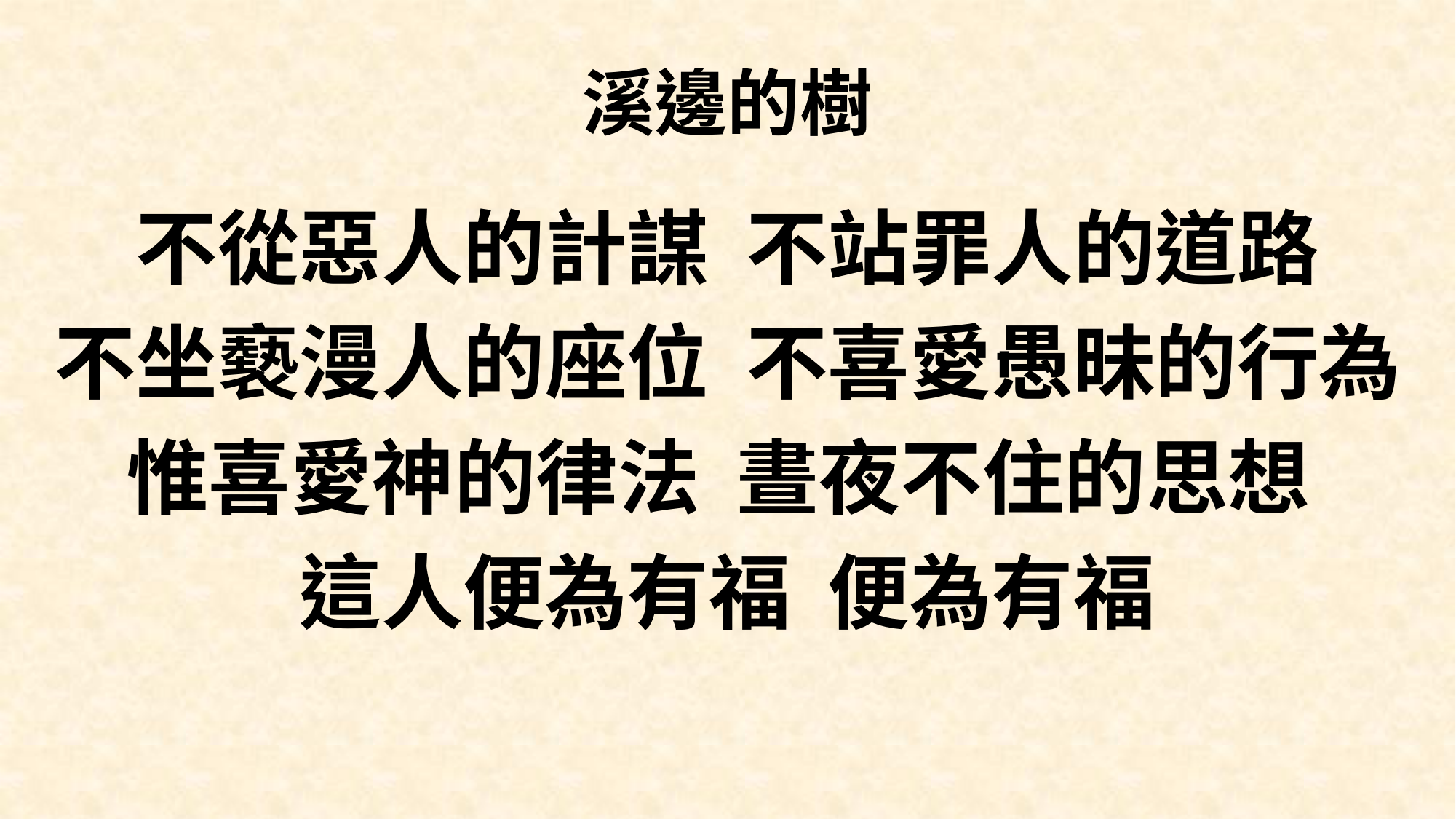

# 溪邊的樹
不從惡人的計謀  不站罪人的道路
不坐褻漫人的座位  不喜愛愚昧的行為
惟喜愛神的律法  晝夜不住的思想
這人便為有福  便為有福